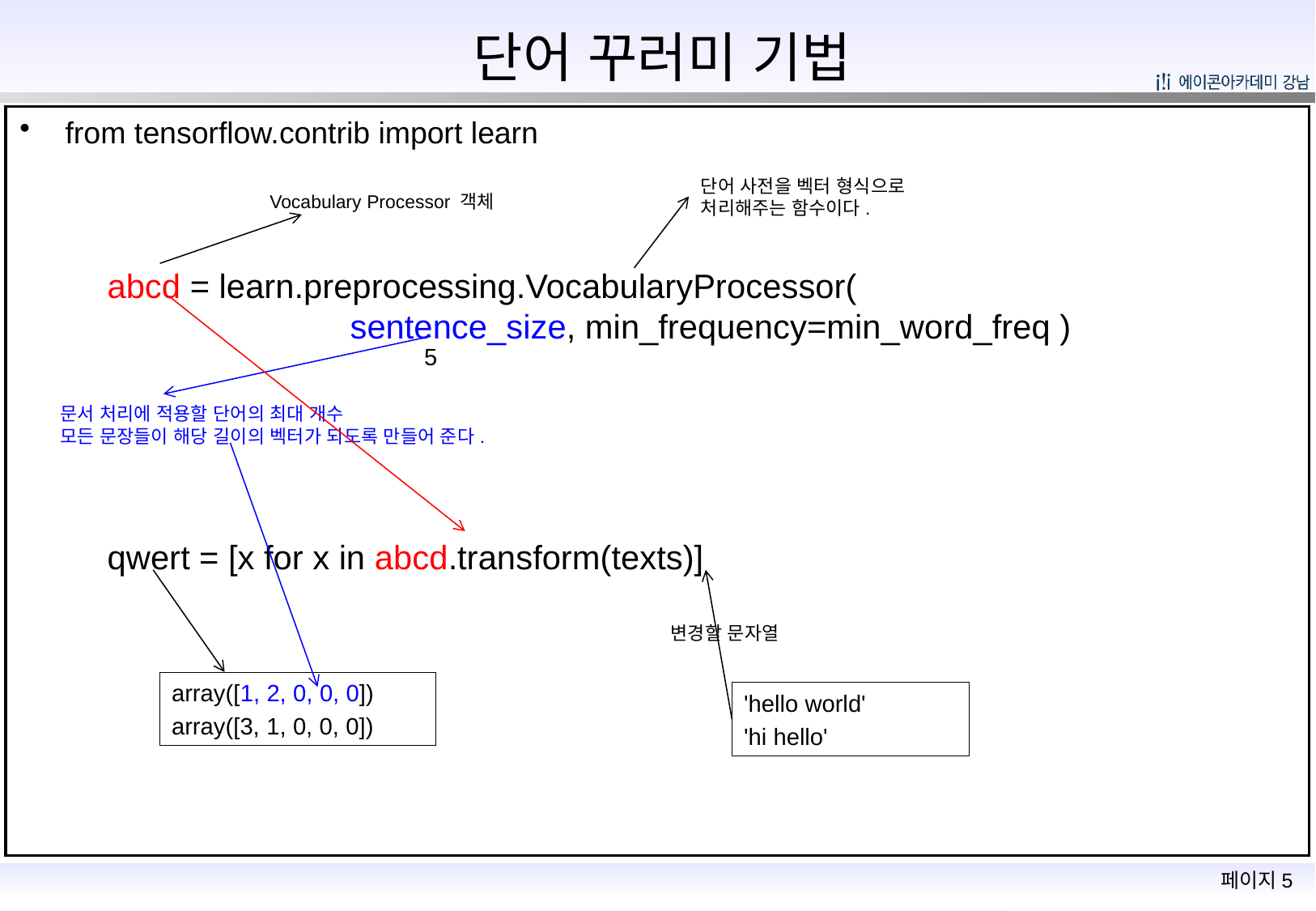

# 단어 꾸러미 기법
from tensorflow.contrib import learn
단어 사전을 벡터 형식으로
처리해주는 함수이다.
Vocabulary Processor 객체
abcd = learn.preprocessing.VocabularyProcessor(
		sentence_size, min_frequency=min_word_freq )
5
문서 처리에 적용할 단어의 최대 개수
모든 문장들이 해당 길이의 벡터가 되도록 만들어 준다.
qwert = [x for x in abcd.transform(texts)]
변경할 문자열
array([1, 2, 0, 0, 0])
array([3, 1, 0, 0, 0])
'hello world'
'hi hello'